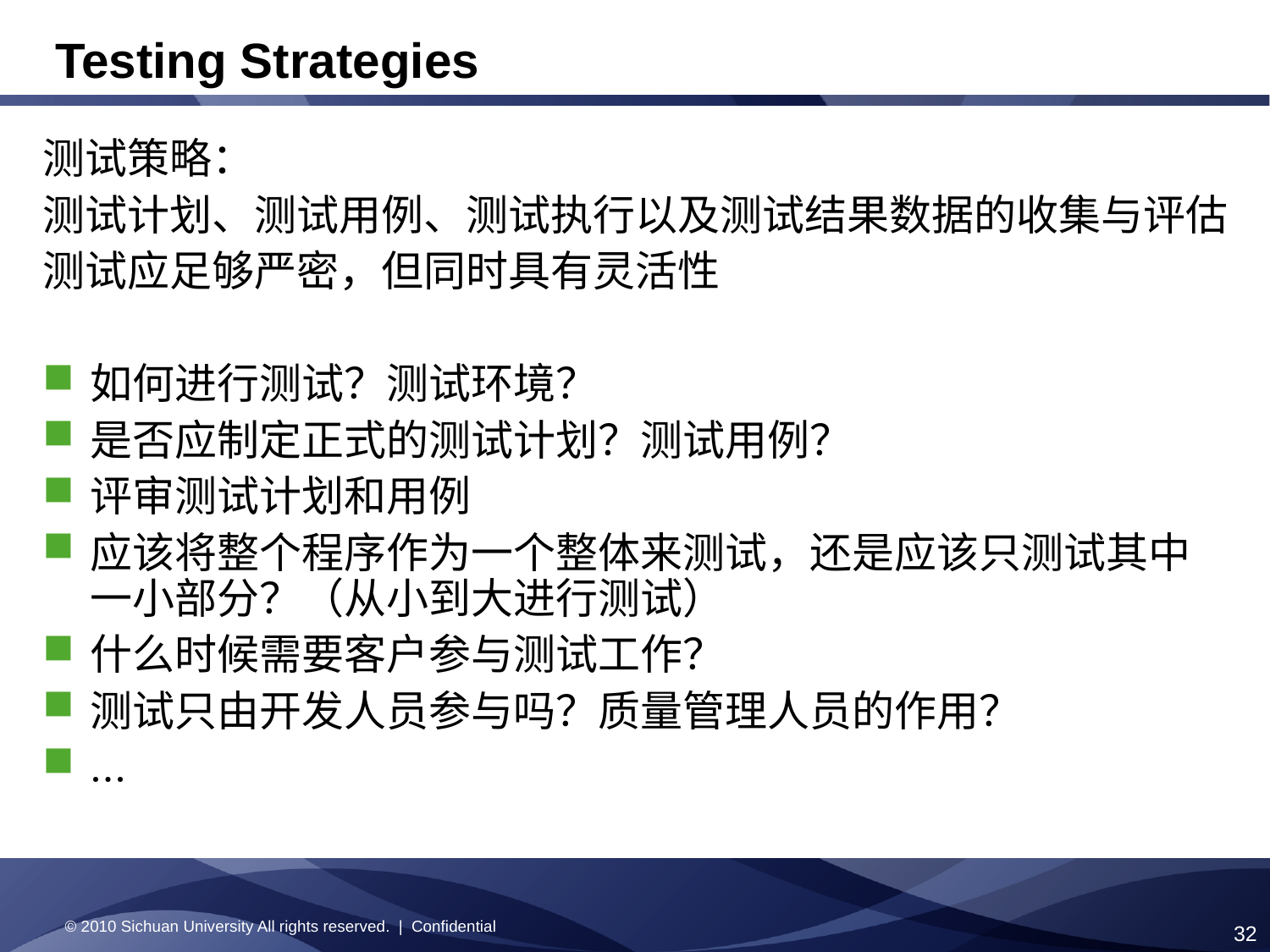

# Testing Strategies
测试策略：
测试计划、测试用例、测试执行以及测试结果数据的收集与评估
测试应足够严密，但同时具有灵活性

如何进行测试？测试环境？
是否应制定正式的测试计划？测试用例？
评审测试计划和用例
应该将整个程序作为一个整体来测试，还是应该只测试其中一小部分？（从小到大进行测试）
什么时候需要客户参与测试工作？
测试只由开发人员参与吗？质量管理人员的作用？
…

© 2010 Sichuan University All rights reserved.  |  Confidential
32